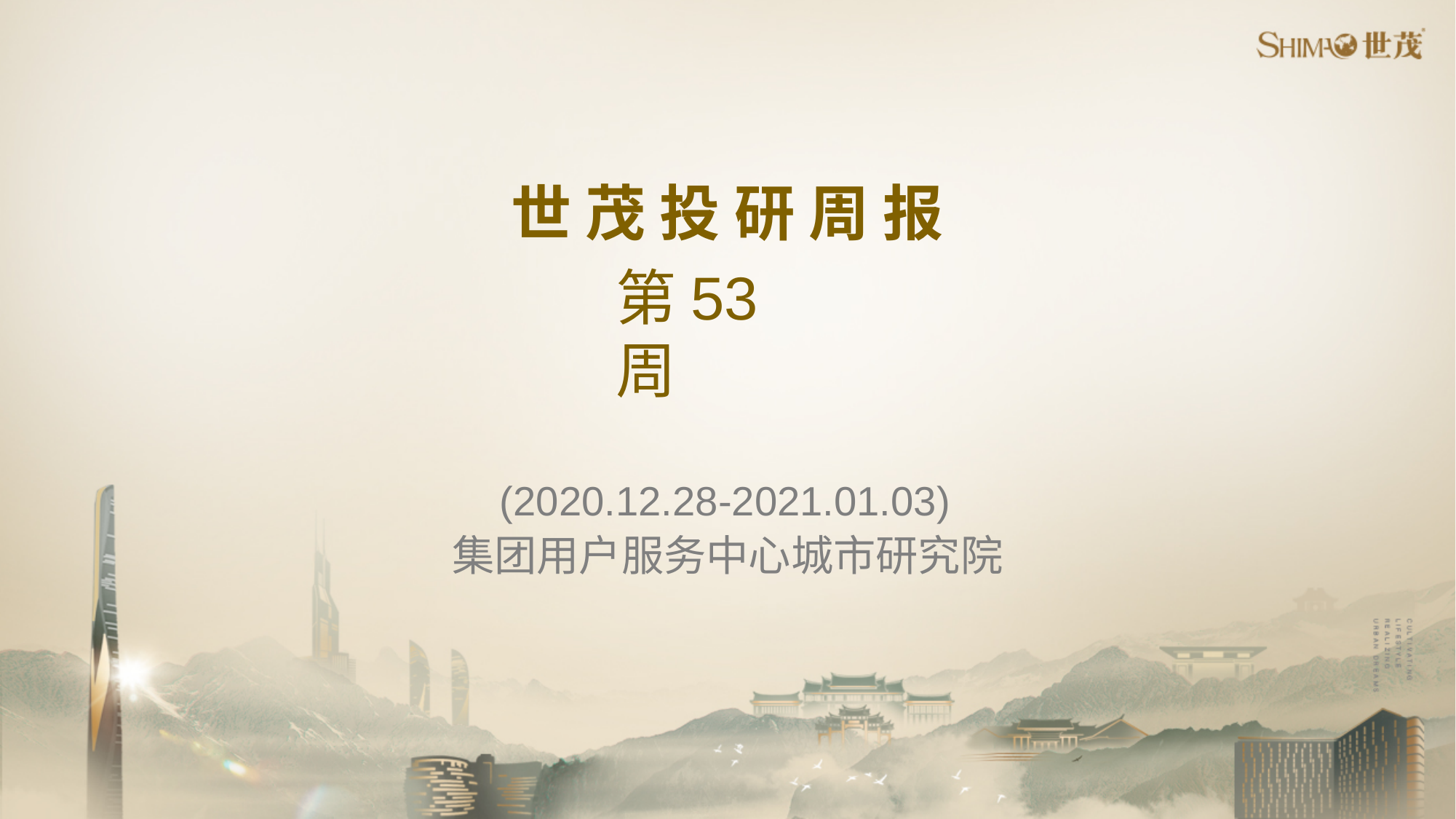

# 世 茂 投 研 周 报
第53周
(2020.12.28-2021.01.03)
集团用户服务中心城市研究院